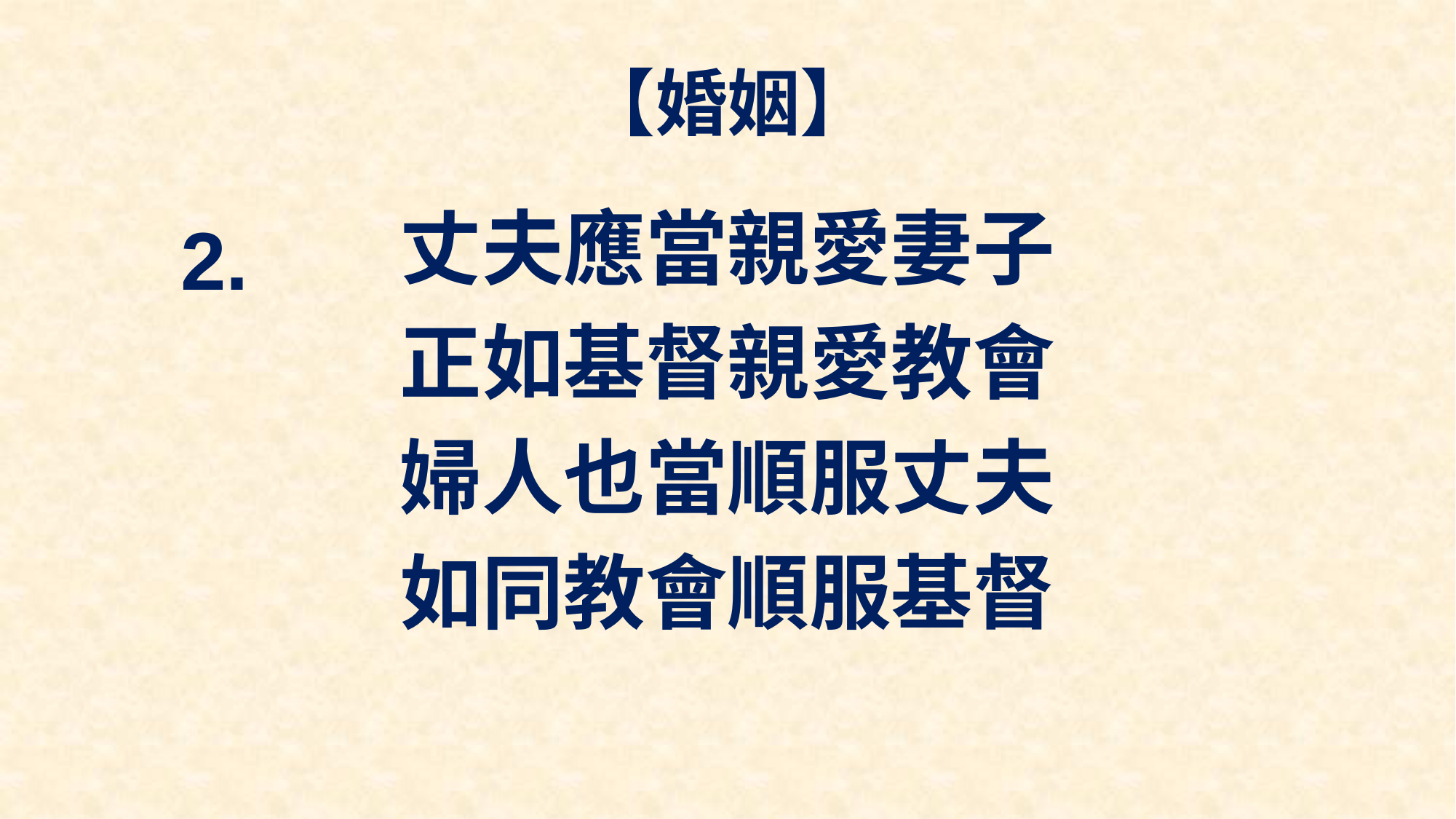

# 【婚姻】
丈夫應當親愛妻子
正如基督親愛教會
婦人也當順服丈夫
如同教會順服基督
2.